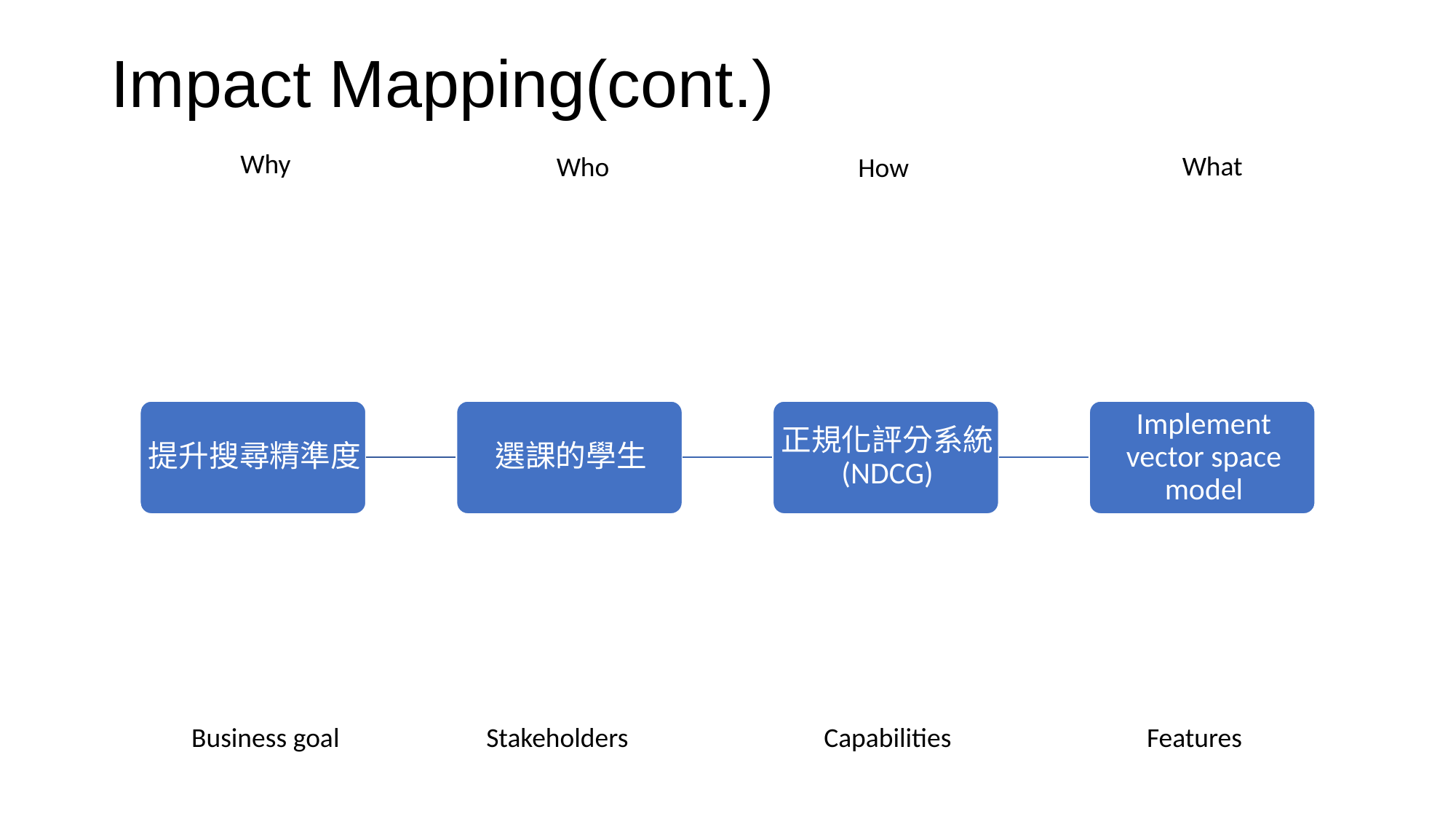

# Impact Mapping(cont.)
提升搜尋精準度

選課的學生

正規化評分系統(NDCG)

Implement vector space model
Why
What
Who
How
Business goal
Stakeholders
Capabilities
Features